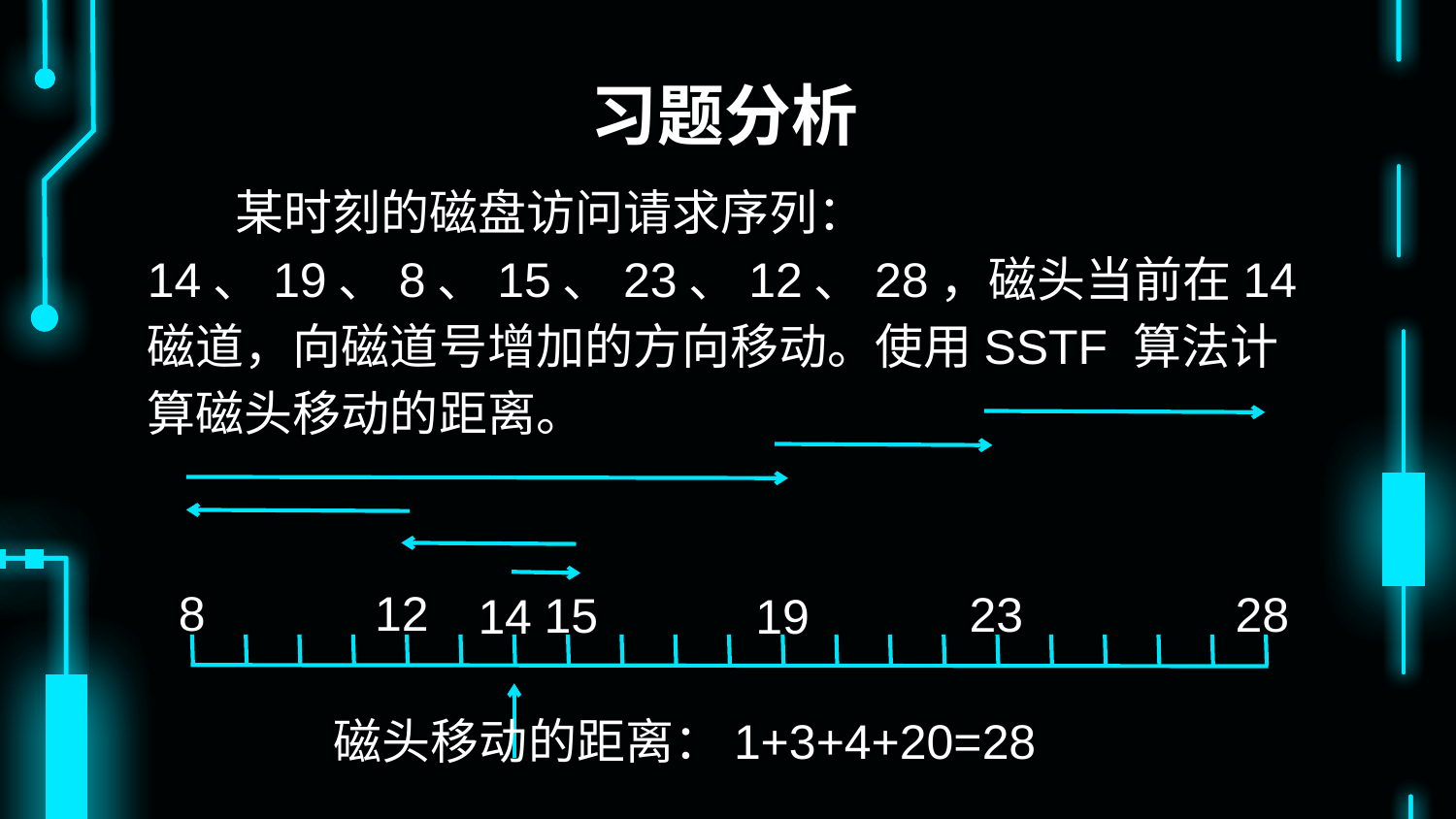

# 习题分析
       某时刻的磁盘访问请求序列：14、19、8、15、23、12、28，磁头当前在14磁道，向磁道号增加的方向移动。使用SSTF 算法计算磁头移动的距离。

8
12
28
23
15
14
19
磁头移动的距离：1+3+4+20=28